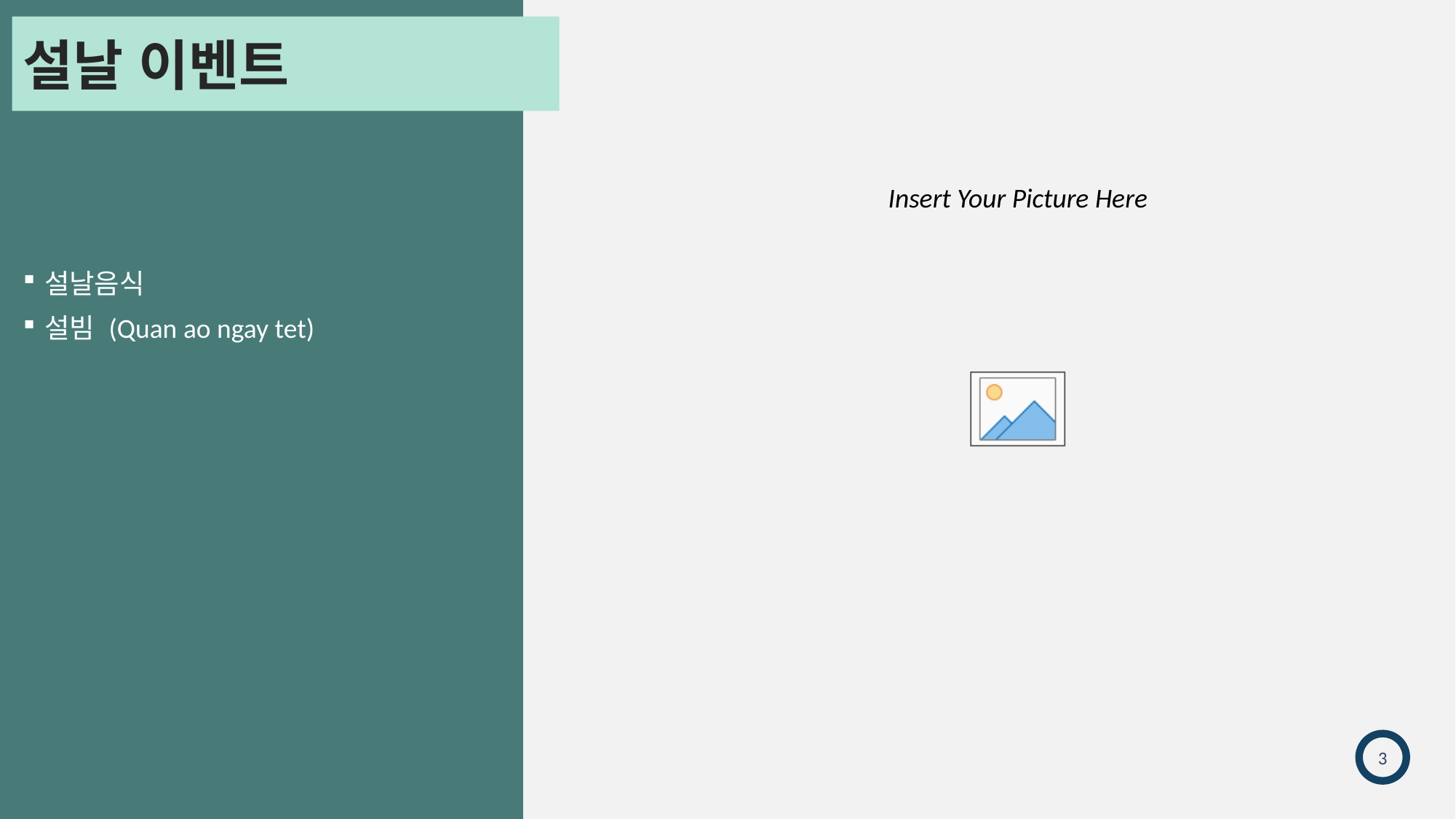

# 설날 이벤트
설날음식
설빔 (Quan ao ngay tet)
3